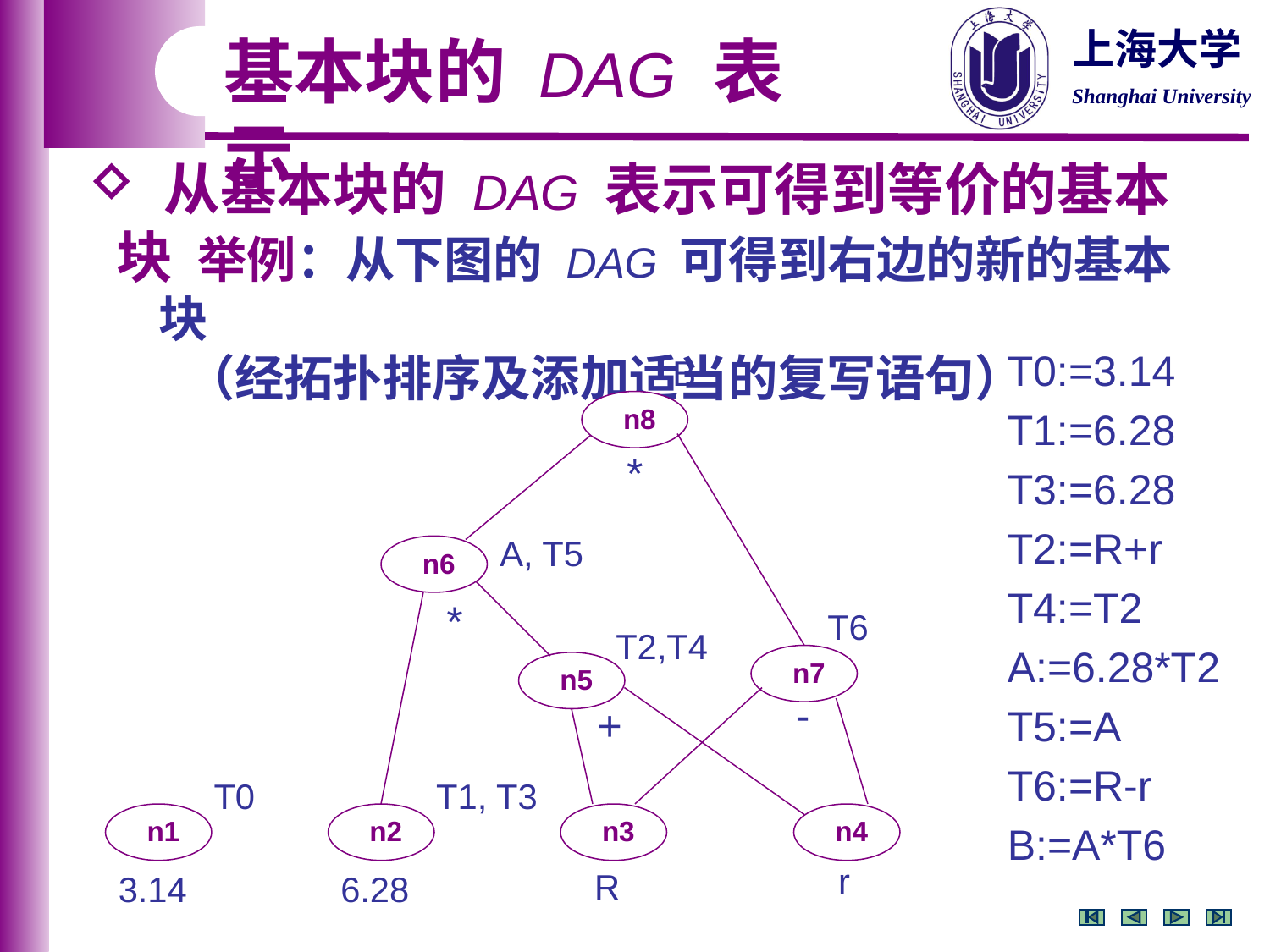

基本块的 DAG 表示
 从基本块的 DAG 表示可得到等价的基本块
   举例：从下图的 DAG 可得到右边的新的基本块
    （经拓扑排序及添加适当的复写语句）
T0:=3.14
T1:=6.28
T3:=6.28
T2:=R+r
T4:=T2
A:=6.28*T2
T5:=A
T6:=R-r
B:=A*T6
B
   n8

*
   n6
A, T5

*
T6
T2,T4
   n7
   n5

-

+
T0
T1, T3
   n1
   n2
   n3
   n4
r
R
3.14
6.28